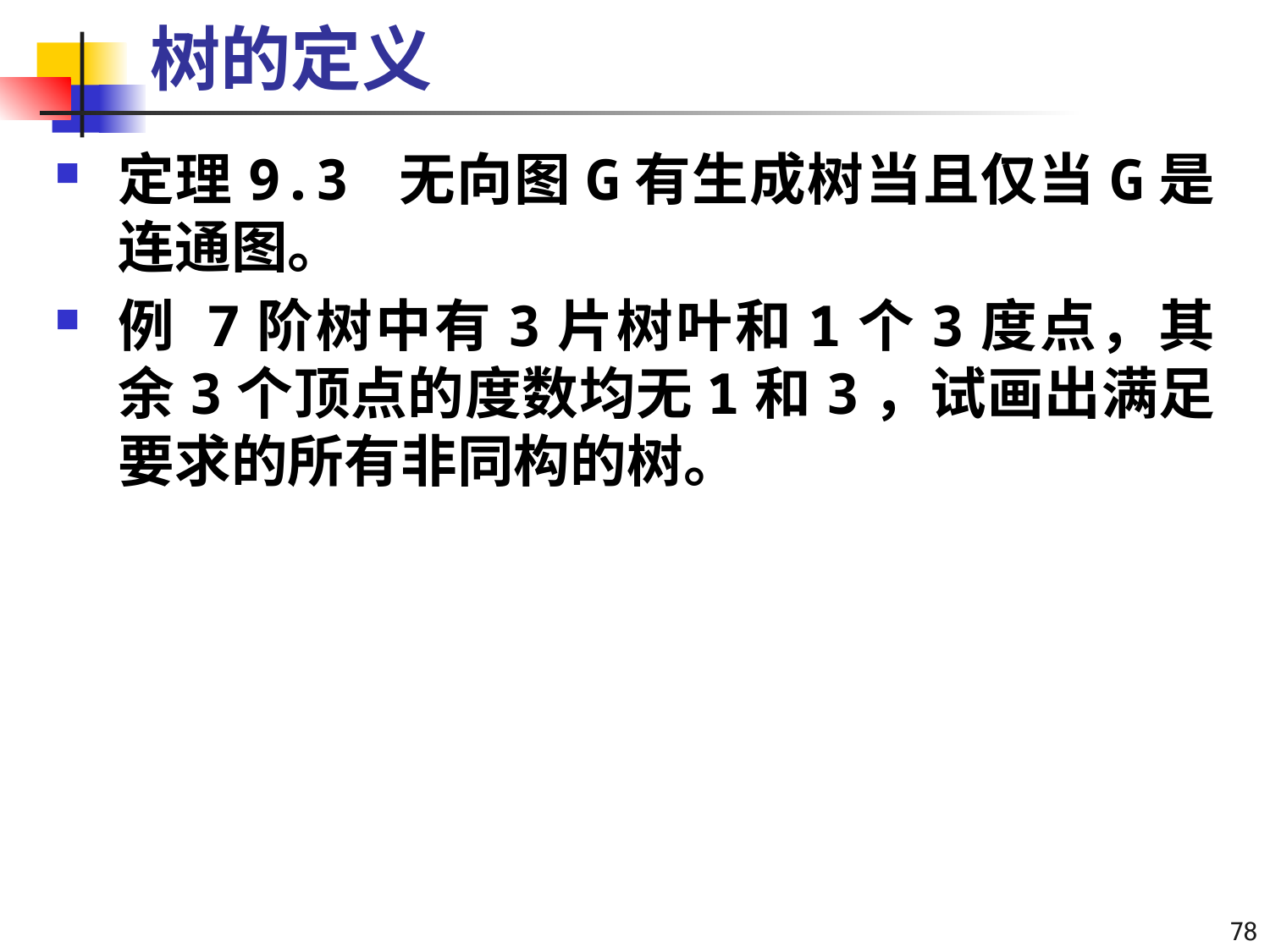

# 树的定义
定理9.3 无向图G有生成树当且仅当G是连通图。
例 7阶树中有3片树叶和1个3度点，其余3个顶点的度数均无1和3，试画出满足要求的所有非同构的树。
78